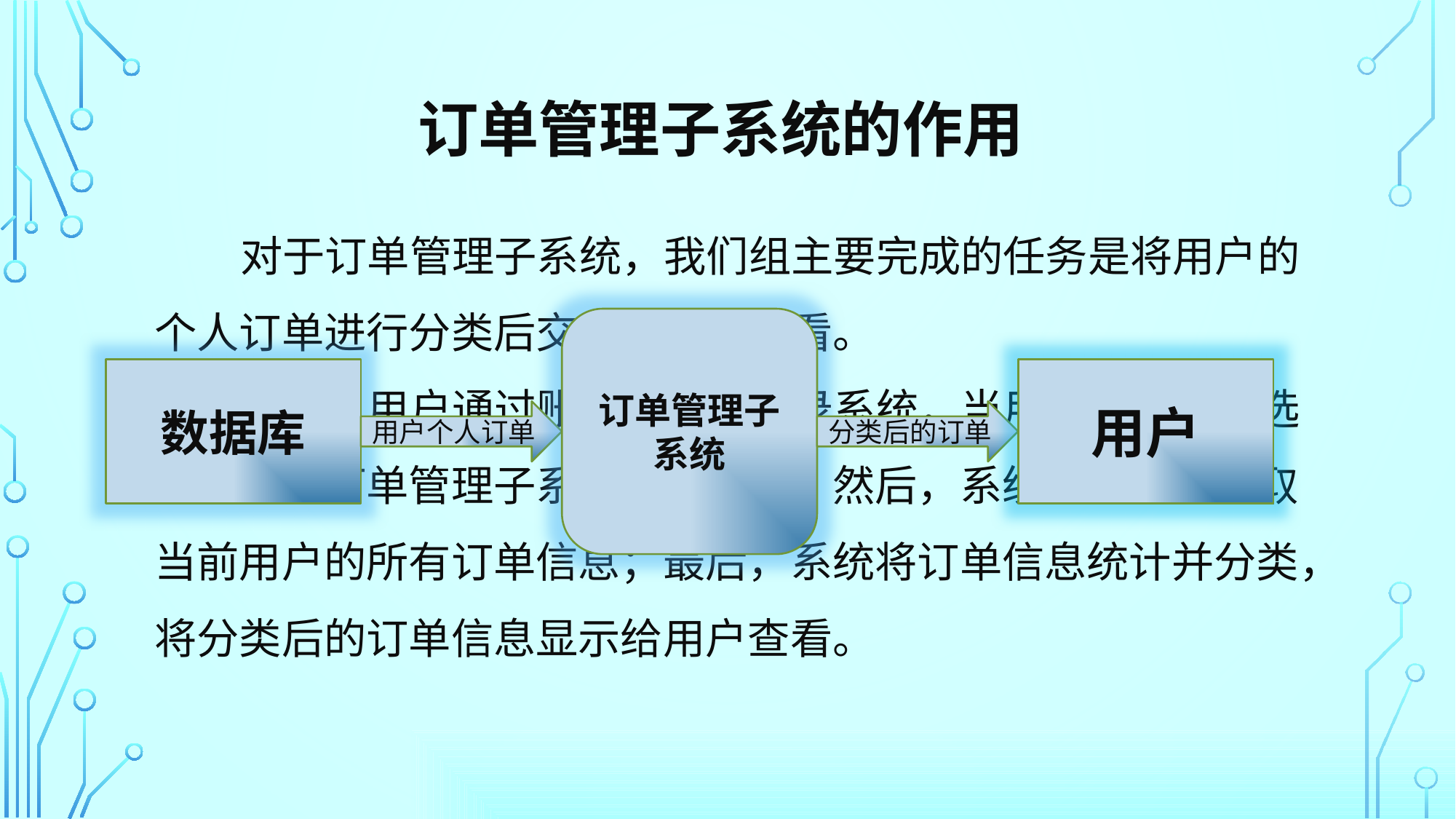

订单管理子系统的作用
        对于订单管理子系统，我们组主要完成的任务是将用户的个人订单进行分类后交付给用户查看。
        首先，用户通过账户和密码登录系统，当用户选择订单选项时弹出订单管理子系统的主菜单；然后，系统从数据库读取当前用户的所有订单信息；最后，系统将订单信息统计并分类，将分类后的订单信息显示给用户查看。
订单管理子系统
数据库
用户
用户个人订单
分类后的订单